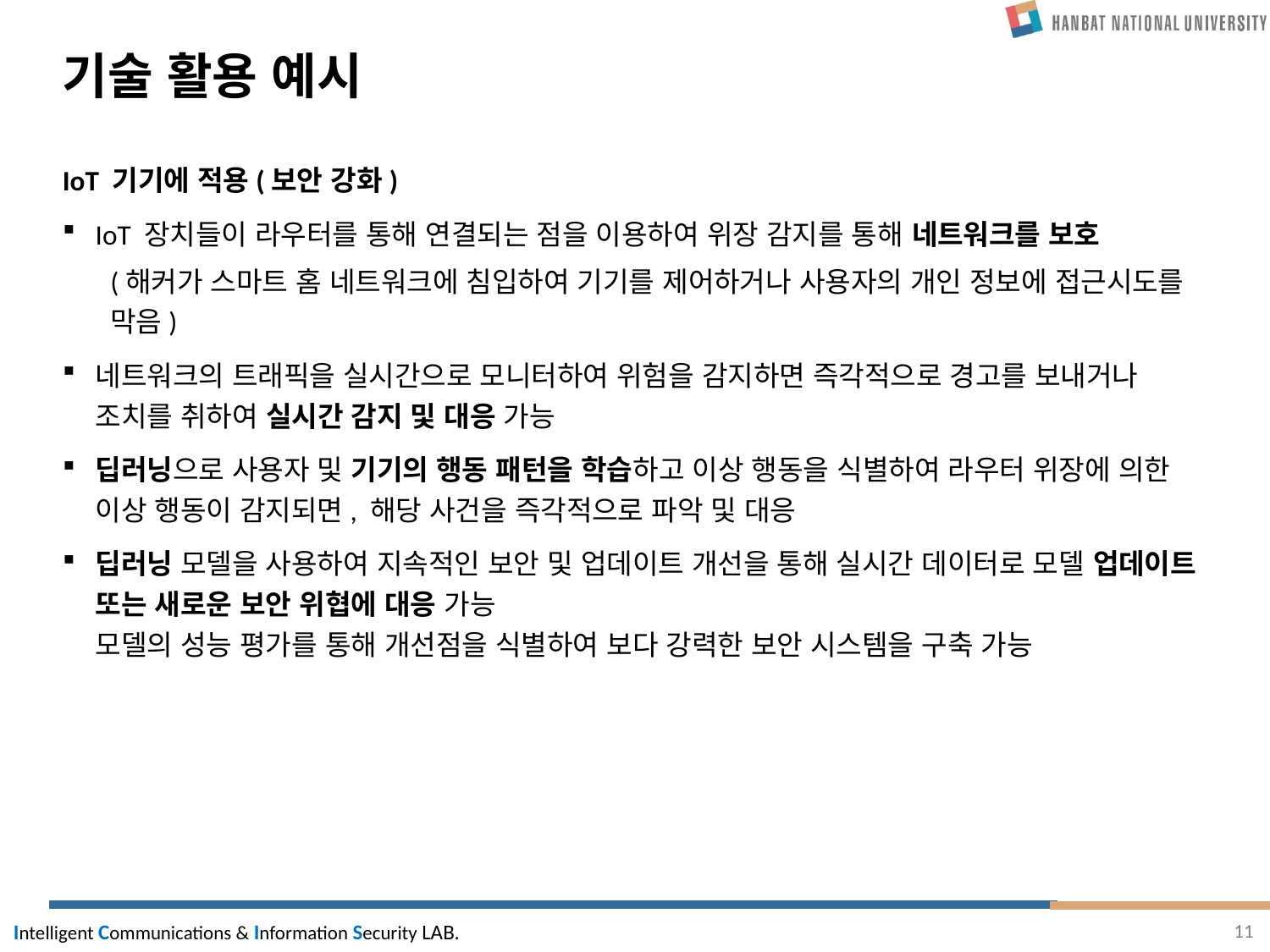

# 기술 활용 예시
IoT 기기에 적용(보안 강화)
IoT 장치들이 라우터를 통해 연결되는 점을 이용하여 위장 감지를 통해 네트워크를 보호
(해커가 스마트 홈 네트워크에 침입하여 기기를 제어하거나 사용자의 개인 정보에 접근시도를 막음)
네트워크의 트래픽을 실시간으로 모니터하여 위험을 감지하면 즉각적으로 경고를 보내거나 조치를 취하여 실시간 감지 및 대응 가능
딥러닝으로 사용자 및 기기의 행동 패턴을 학습하고 이상 행동을 식별하여 라우터 위장에 의한 이상 행동이 감지되면, 해당 사건을 즉각적으로 파악 및 대응
딥러닝 모델을 사용하여 지속적인 보안 및 업데이트 개선을 통해 실시간 데이터로 모델 업데이트 또는 새로운 보안 위협에 대응 가능
모델의 성능 평가를 통해 개선점을 식별하여 보다 강력한 보안 시스템을 구축 가능
11